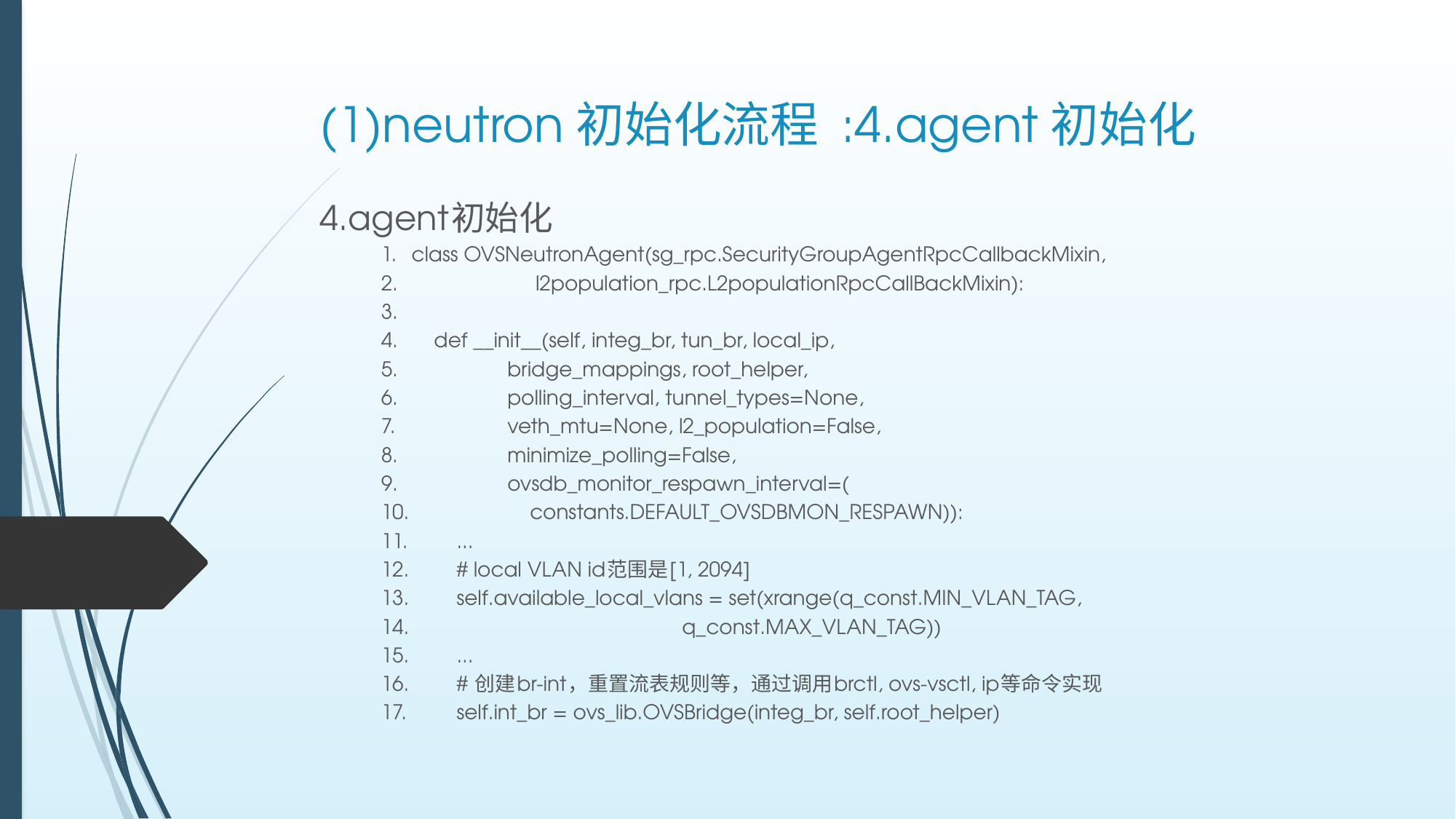

# (1)neutron初始化流程 :4.agent初始化
4.agent初始化
1.	class OVSNeutronAgent(sg_rpc.SecurityGroupAgentRpcCallbackMixin,
2.	                      l2population_rpc.L2populationRpcCallBackMixin):
3.
4.	    def __init__(self, integ_br, tun_br, local_ip,
5.	                 bridge_mappings, root_helper,
6.	                 polling_interval, tunnel_types=None,
7.	                 veth_mtu=None, l2_population=False,
8.	                 minimize_polling=False,
9.	                 ovsdb_monitor_respawn_interval=(
10.	                     constants.DEFAULT_OVSDBMON_RESPAWN)):
11.	        ...
12.	        # local VLAN id范围是[1, 2094]
13.	        self.available_local_vlans = set(xrange(q_const.MIN_VLAN_TAG,
14.	                                                q_const.MAX_VLAN_TAG))
15.	        ...
16.	        # 创建br-int，重置流表规则等，通过调用brctl, ovs-vsctl, ip等命令实现
17.	        self.int_br = ovs_lib.OVSBridge(integ_br, self.root_helper)